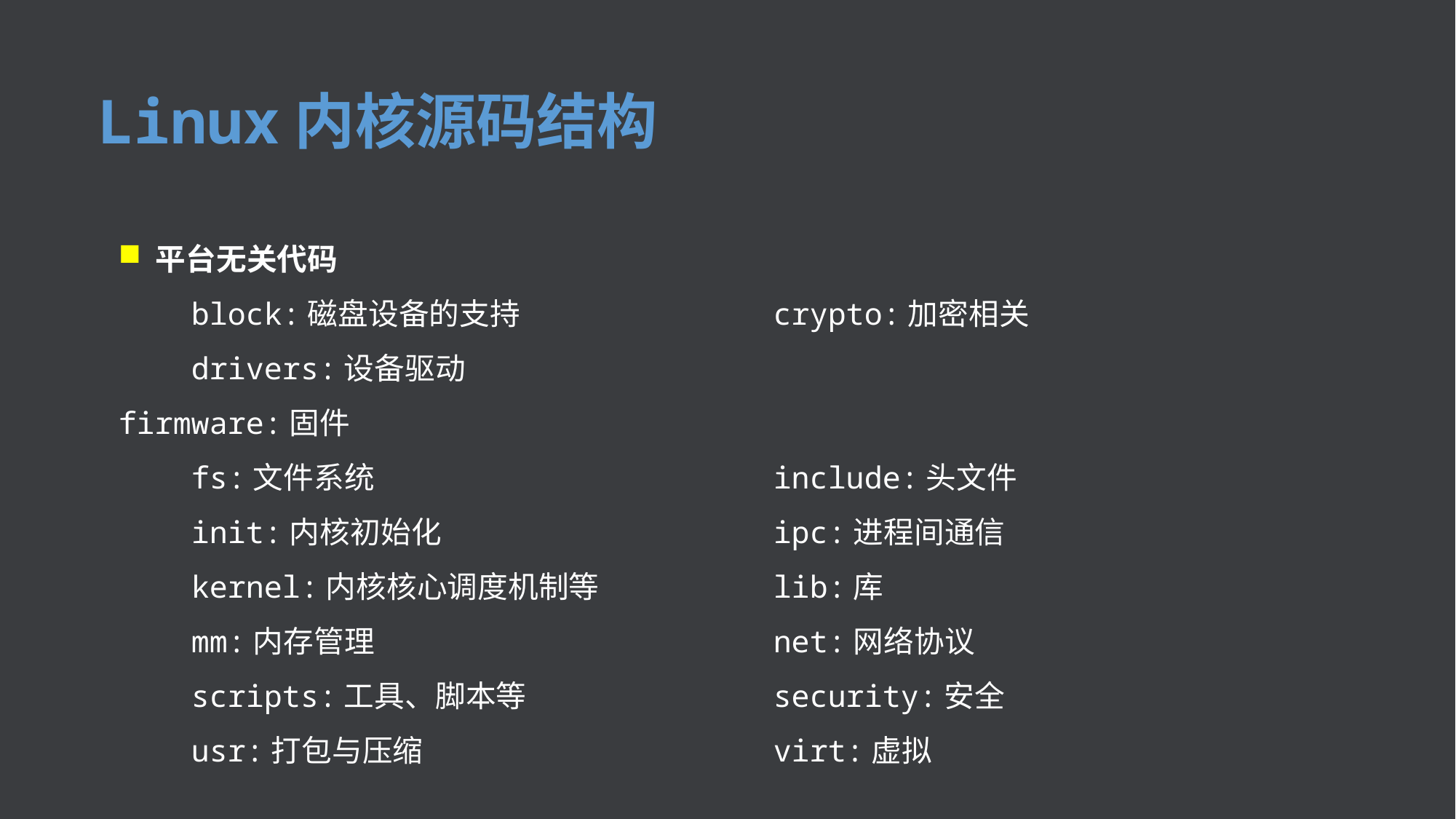

Linux内核源码结构

 平台无关代码
    block:磁盘设备的支持			crypto:加密相关
    drivers:设备驱动				firmware:固件
    fs:文件系统				include:头文件
    init:内核初始化				ipc:进程间通信
    kernel:内核核心调度机制等		lib:库
    mm:内存管理				net:网络协议
    scripts:工具、脚本等			security:安全
    usr:打包与压缩				virt:虚拟